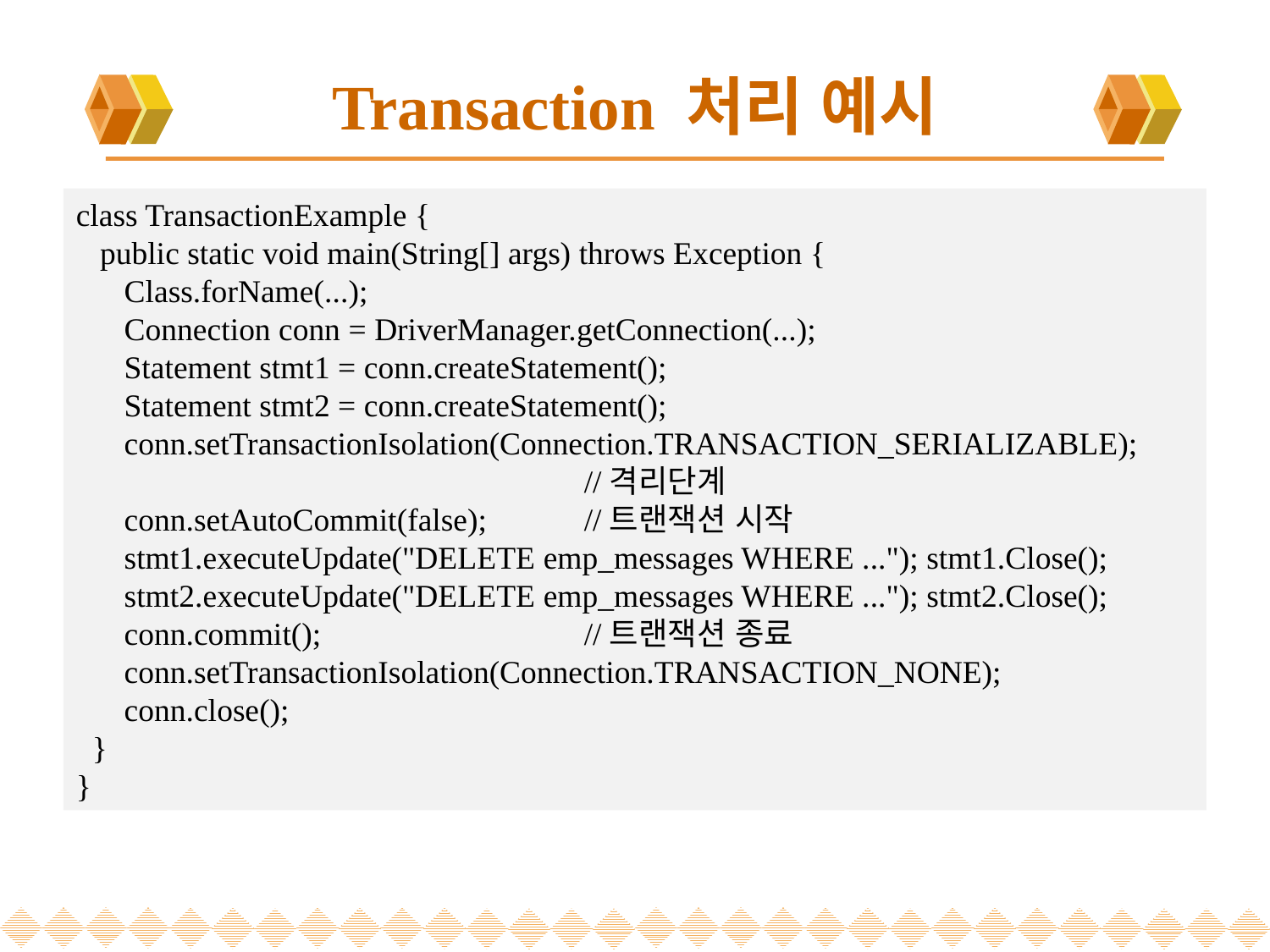

# Transaction 처리 예시
class TransactionExample {
   public static void main(String[] args) throws Exception {
      Class.forName(...);
      Connection conn = DriverManager.getConnection(...);
      Statement stmt1 = conn.createStatement();
      Statement stmt2 = conn.createStatement();
      conn.setTransactionIsolation(Connection.TRANSACTION_SERIALIZABLE);
				//격리단계
      conn.setAutoCommit(false);	//트랜잭션 시작
      stmt1.executeUpdate("DELETE emp_messages WHERE ..."); stmt1.Close();
      stmt2.executeUpdate("DELETE emp_messages WHERE ..."); stmt2.Close();
      conn.commit(); 			//트랜잭션 종료
      conn.setTransactionIsolation(Connection.TRANSACTION_NONE);
      conn.close();
  }
}